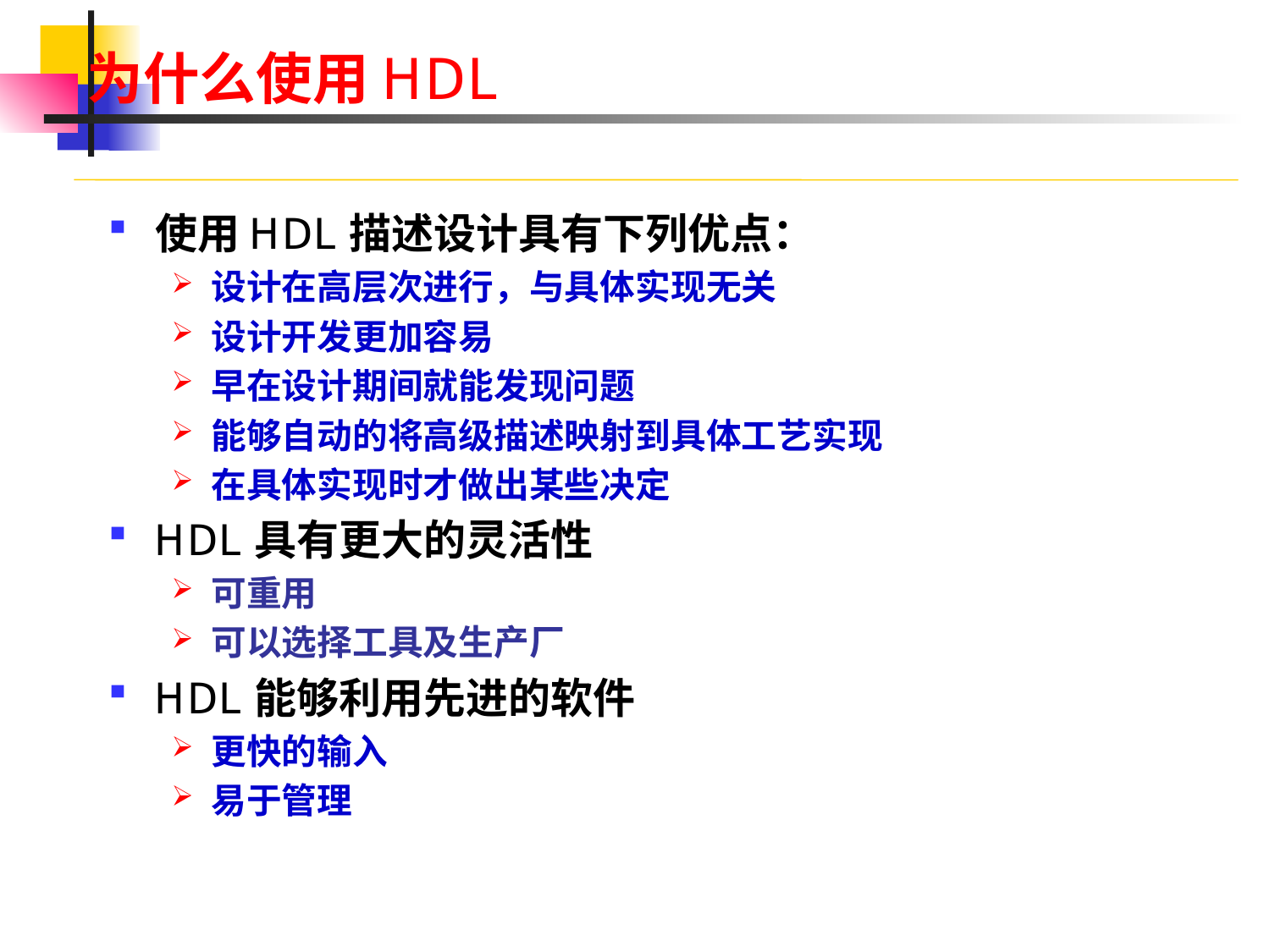

# 为什么使用HDL

使用HDL描述设计具有下列优点：
设计在高层次进行，与具体实现无关
设计开发更加容易
早在设计期间就能发现问题
能够自动的将高级描述映射到具体工艺实现
在具体实现时才做出某些决定
HDL具有更大的灵活性
可重用
可以选择工具及生产厂
HDL能够利用先进的软件
更快的输入
易于管理